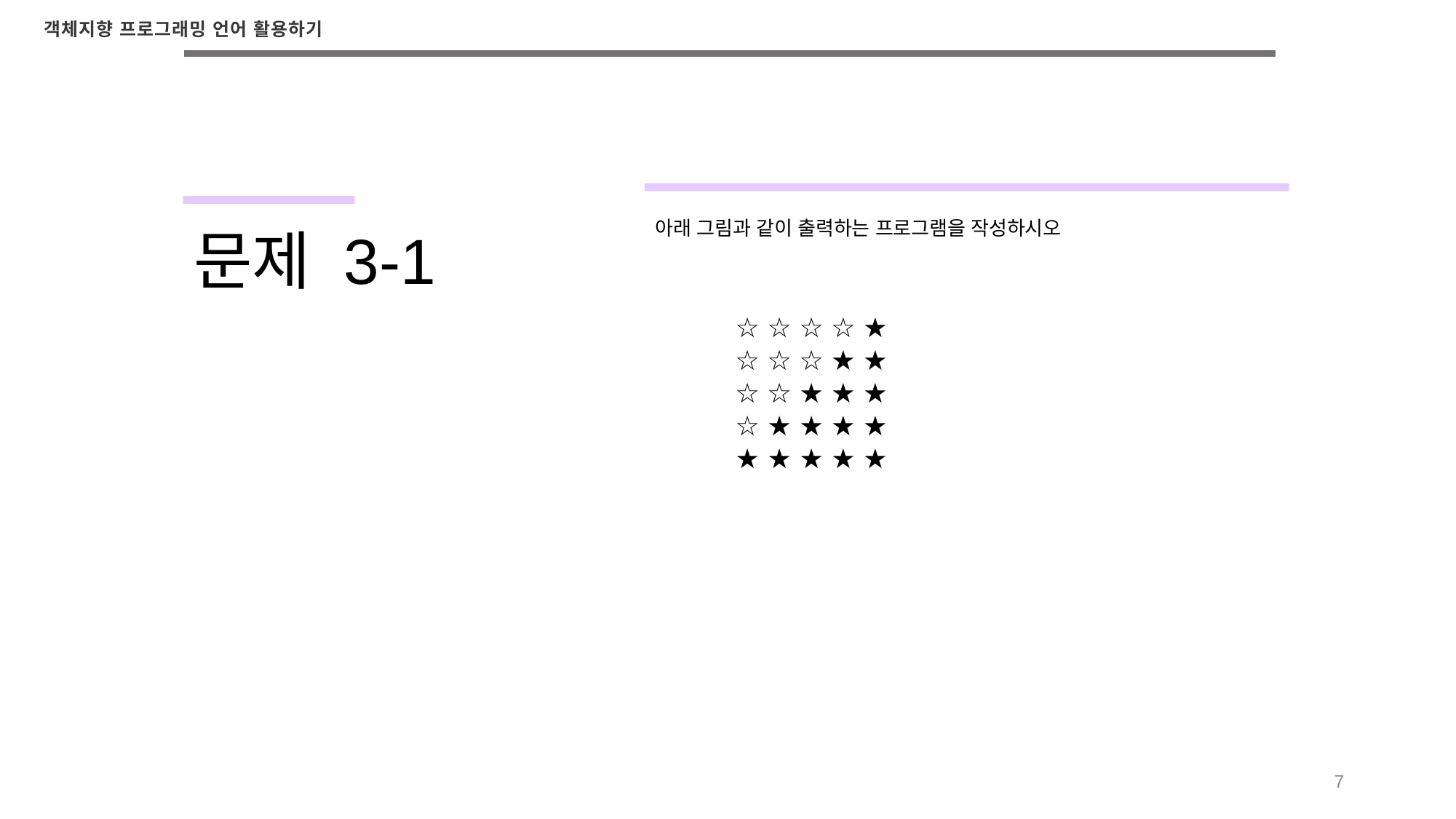

객체지향 프로그래밍 언어 활용하기

# 문제 3-1
아래 그림과 같이 출력하는 프로그램을 작성하시오
☆ ☆ ☆ ☆ ★
☆ ☆ ☆ ★ ★
☆ ☆ ★ ★ ★
☆ ★ ★ ★ ★
★ ★ ★ ★ ★
7